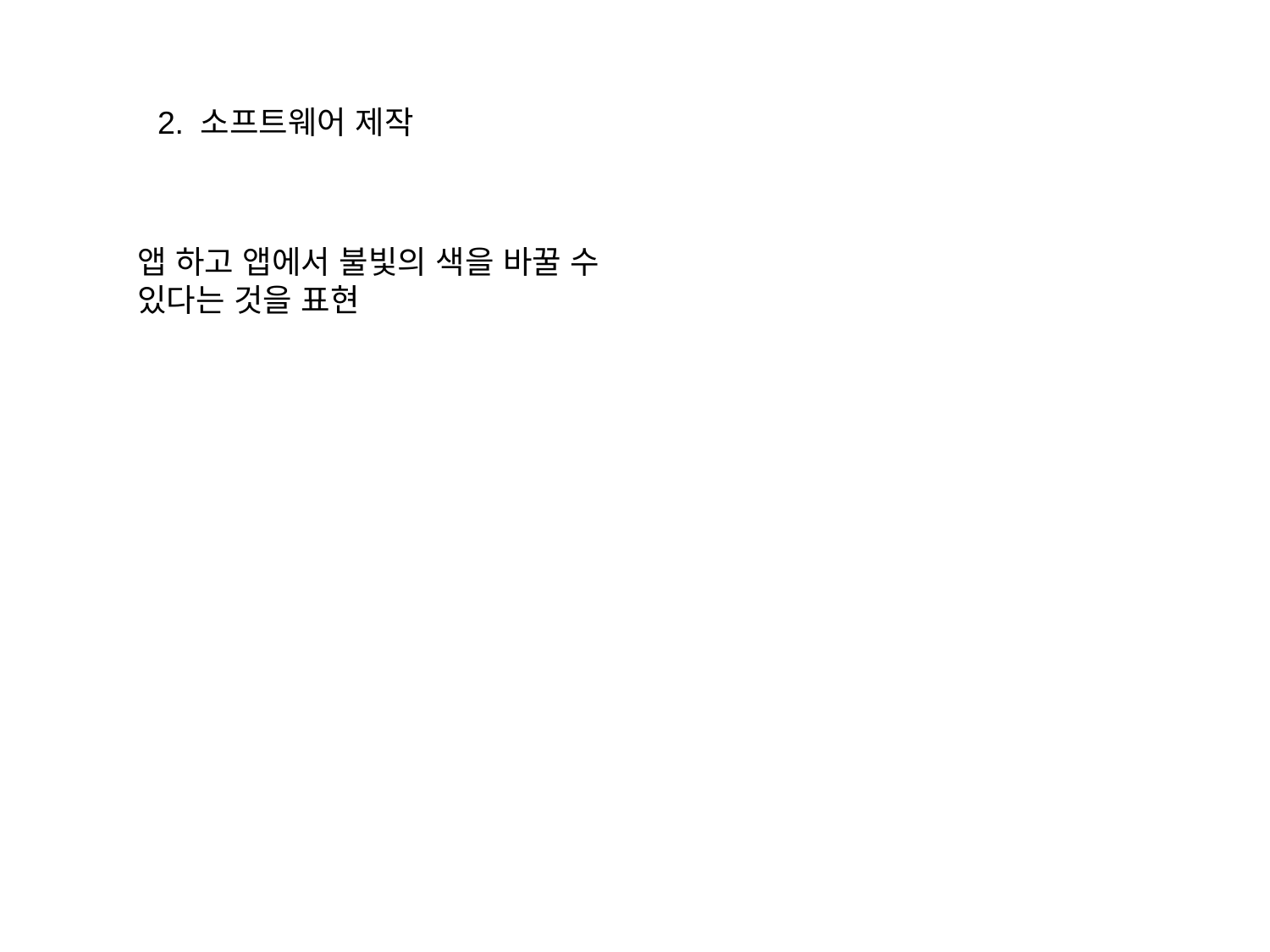

2. 소프트웨어 제작
앱 하고 앱에서 불빛의 색을 바꿀 수 있다는 것을 표현